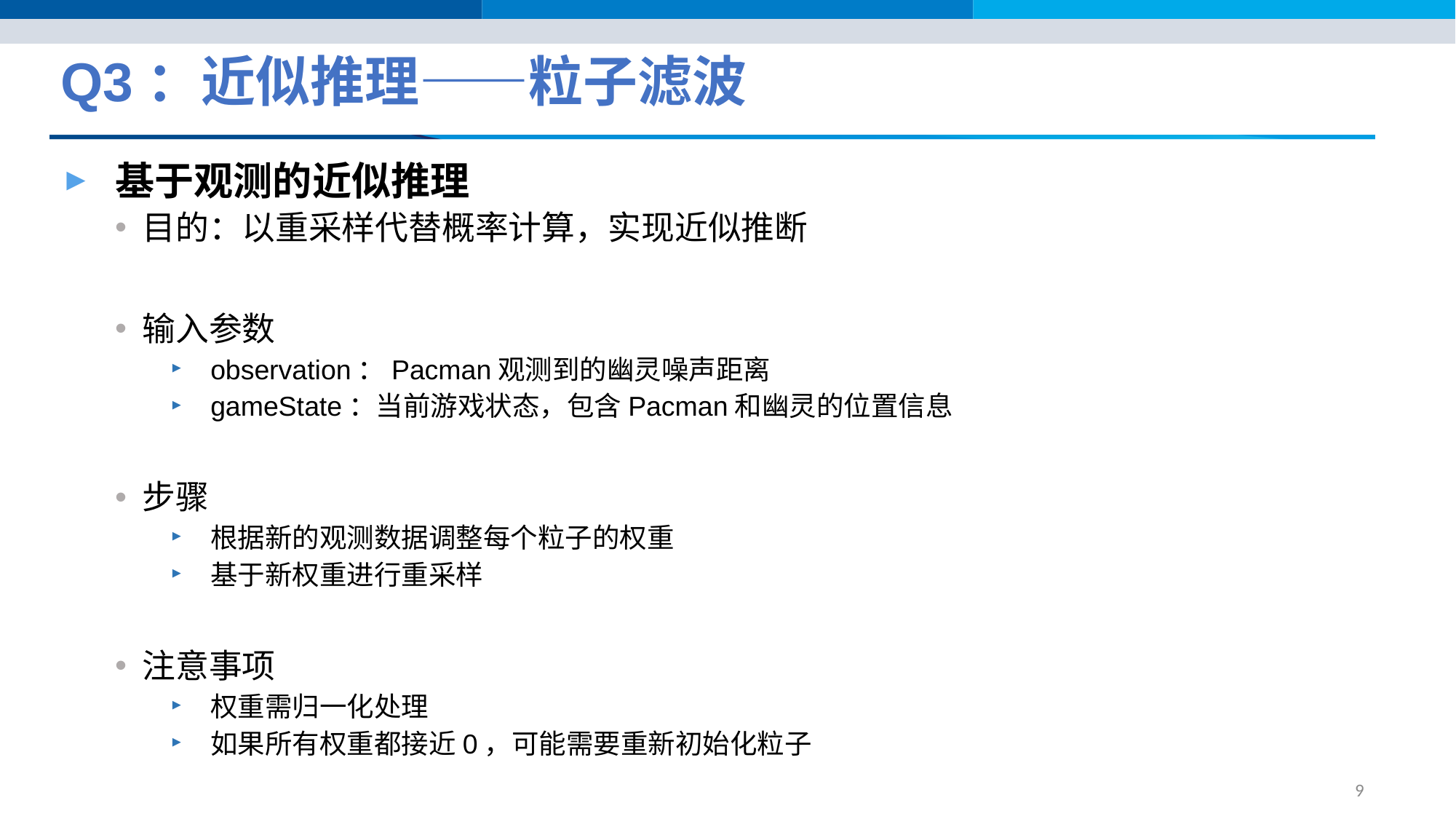

# Q3：近似推理——粒子滤波
基于观测的近似推理
目的：以重采样代替概率计算，实现近似推断

输入参数
observation：Pacman观测到的幽灵噪声距离
gameState：当前游戏状态，包含Pacman和幽灵的位置信息

步骤
根据新的观测数据调整每个粒子的权重
基于新权重进行重采样

注意事项
权重需归一化处理
如果所有权重都接近0，可能需要重新初始化粒子

9